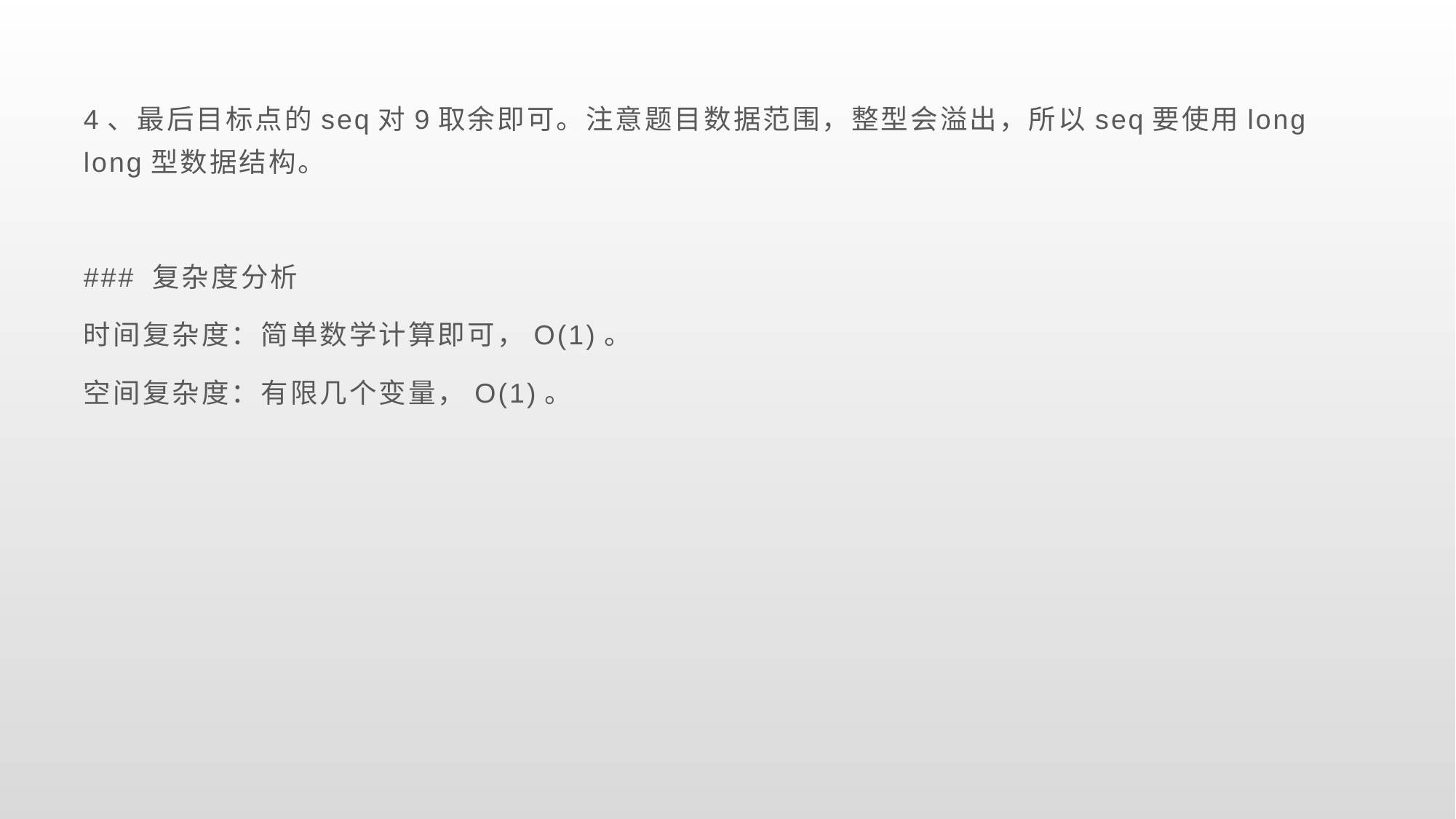

4、最后目标点的seq对9取余即可。注意题目数据范围，整型会溢出，所以seq要使用long long型数据结构。

### 复杂度分析
时间复杂度：简单数学计算即可，O(1)。
空间复杂度：有限几个变量，O(1)。